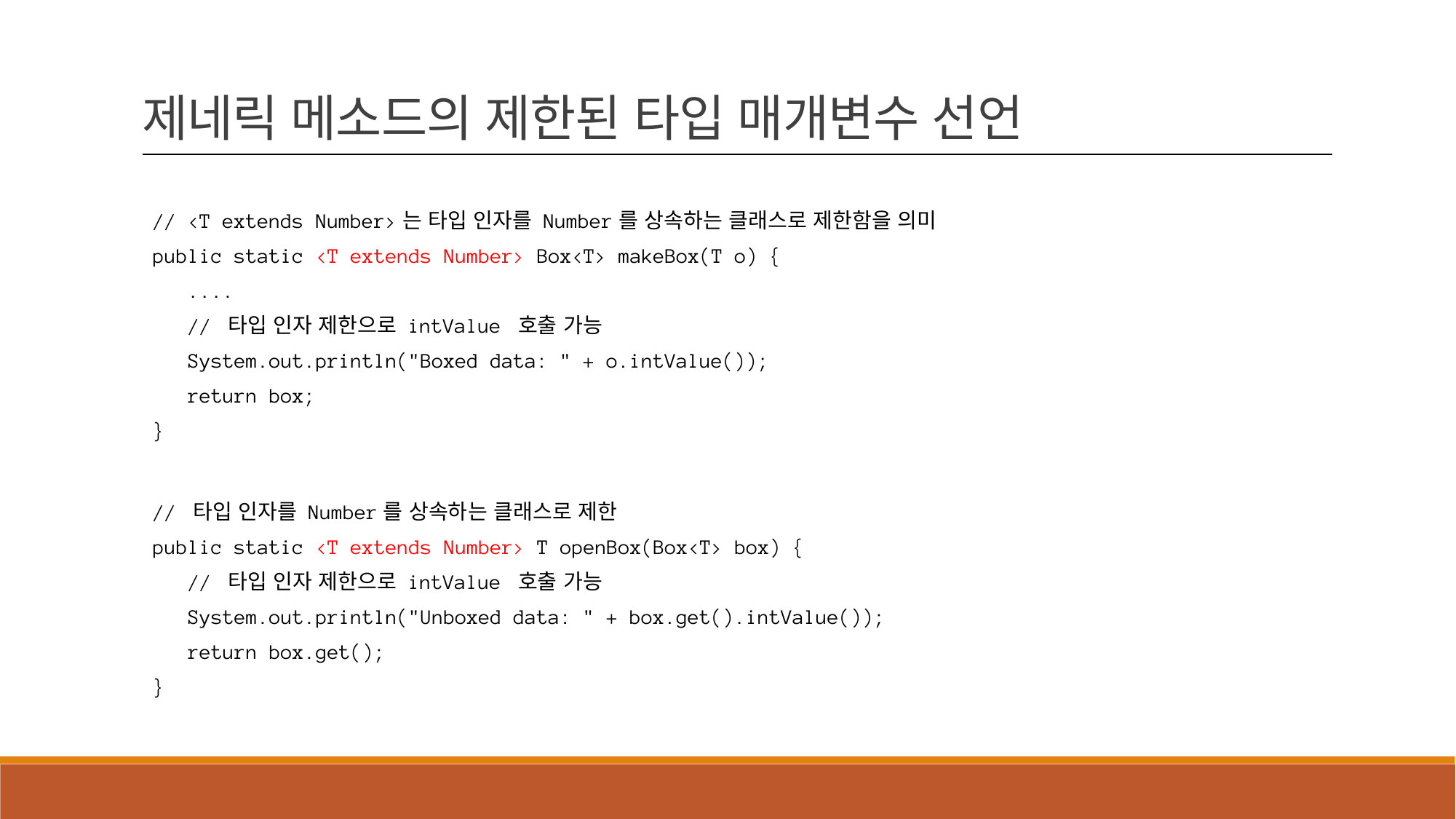

제네릭 메소드의 제한된 타입 매개변수 선언
// <T extends Number>는 타입 인자를 Number를 상속하는 클래스로 제한함을 의미
public static <T extends Number> Box<T> makeBox(T o) {
   ....
   // 타입 인자 제한으로 intValue 호출 가능
   System.out.println("Boxed data: " + o.intValue());
   return box;
}
// 타입 인자를 Number를 상속하는 클래스로 제한
public static <T extends Number> T openBox(Box<T> box) {
   // 타입 인자 제한으로 intValue 호출 가능
   System.out.println("Unboxed data: " + box.get().intValue());
   return box.get();
}